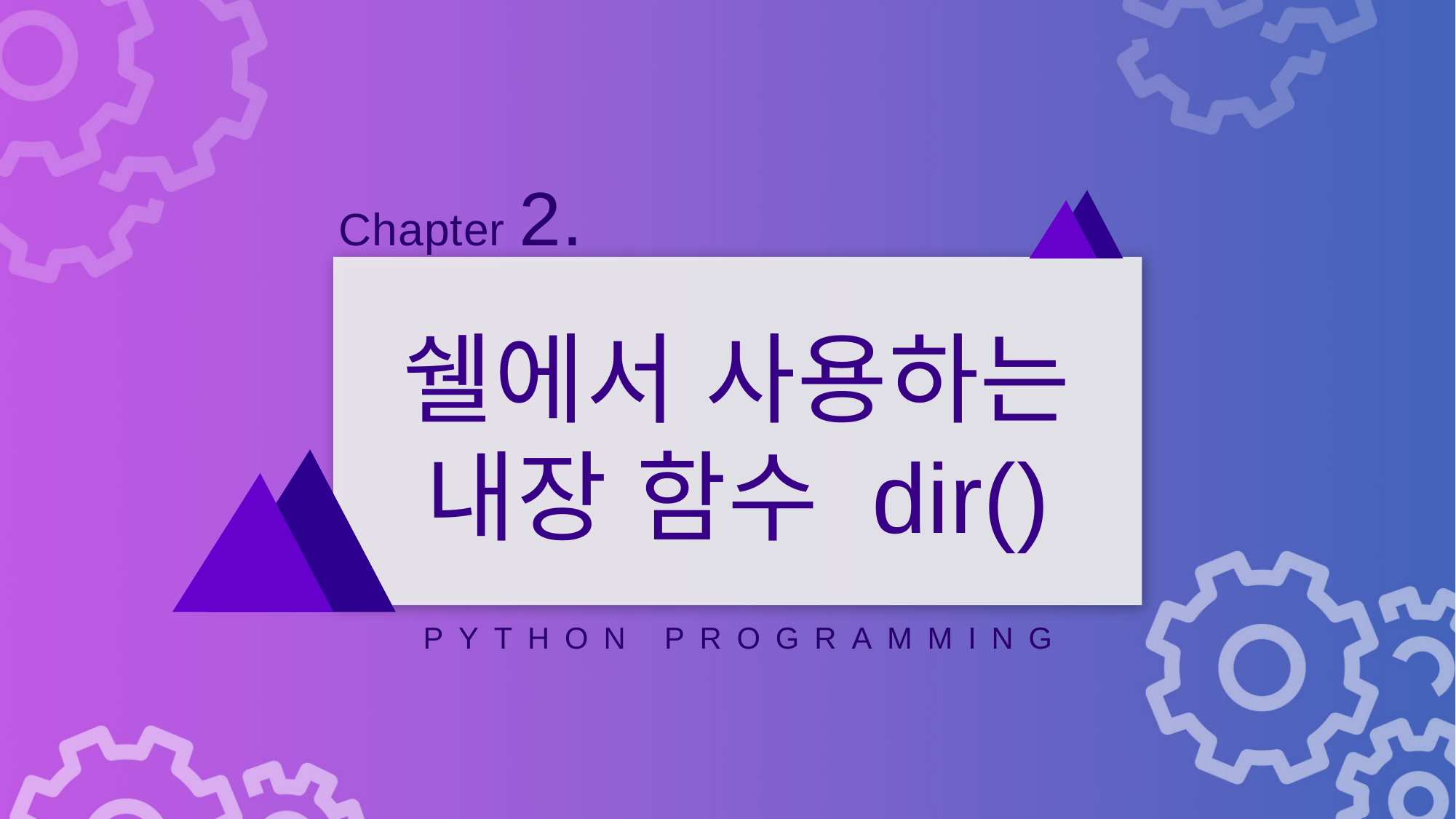

Chapter 2.
쉘에서 사용하는 내장 함수 dir()